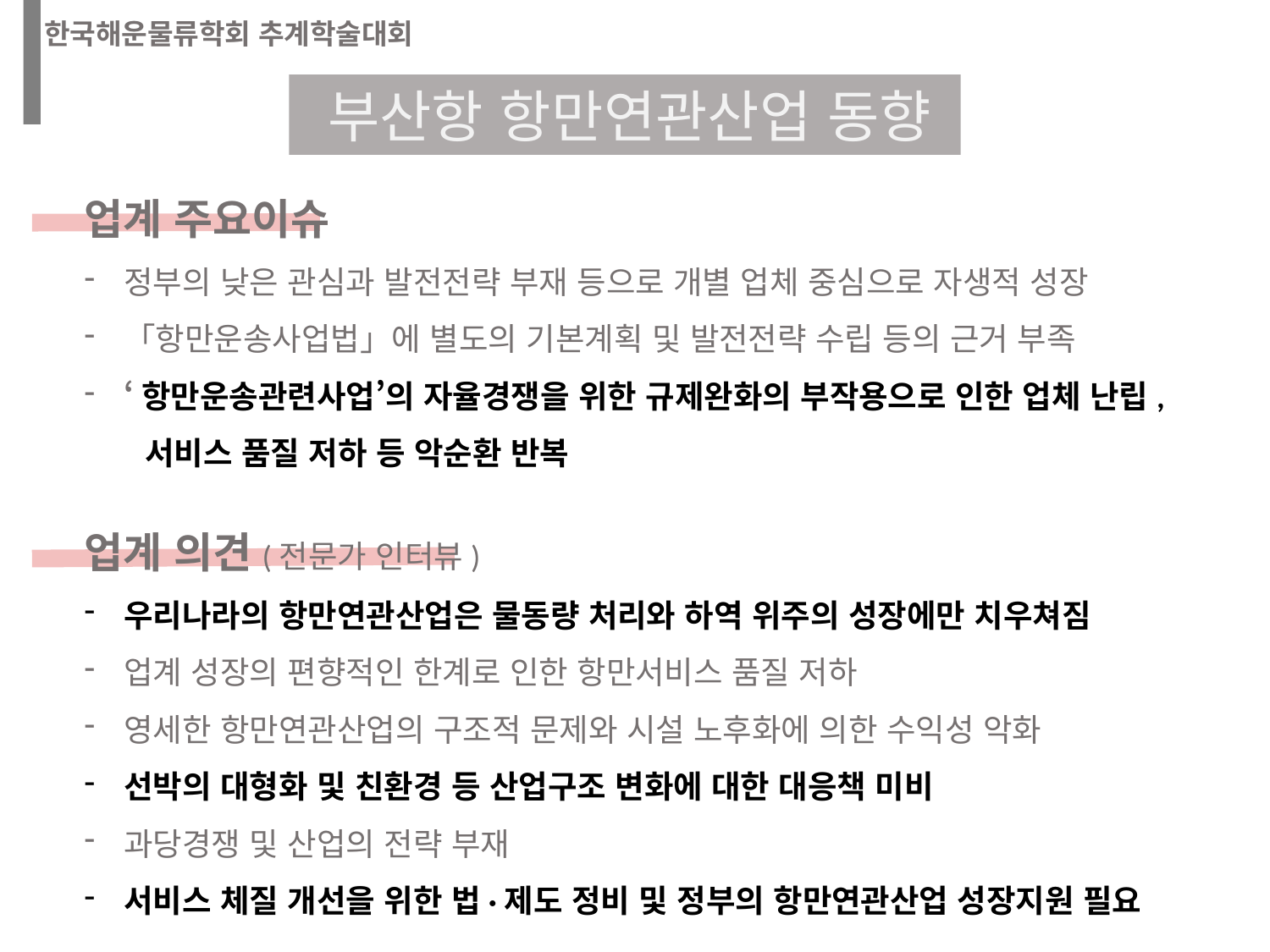

한국해운물류학회 추계학술대회
 부산항 항만연관산업 동향
업계 주요이슈
정부의 낮은 관심과 발전전략 부재 등으로 개별 업체 중심으로 자생적 성장
「항만운송사업법」에 별도의 기본계획 및 발전전략 수립 등의 근거 부족
‘항만운송관련사업’의 자율경쟁을 위한 규제완화의 부작용으로 인한 업체 난립,
      서비스 품질 저하 등 악순환 반복

업계 의견(전문가 인터뷰)
우리나라의 항만연관산업은 물동량 처리와 하역 위주의 성장에만 치우쳐짐
업계 성장의 편향적인 한계로 인한 항만서비스 품질 저하
영세한 항만연관산업의 구조적 문제와 시설 노후화에 의한 수익성 악화
선박의 대형화 및 친환경 등 산업구조 변화에 대한 대응책 미비
과당경쟁 및 산업의 전략 부재
서비스 체질 개선을 위한 법·제도 정비 및 정부의 항만연관산업 성장지원 필요